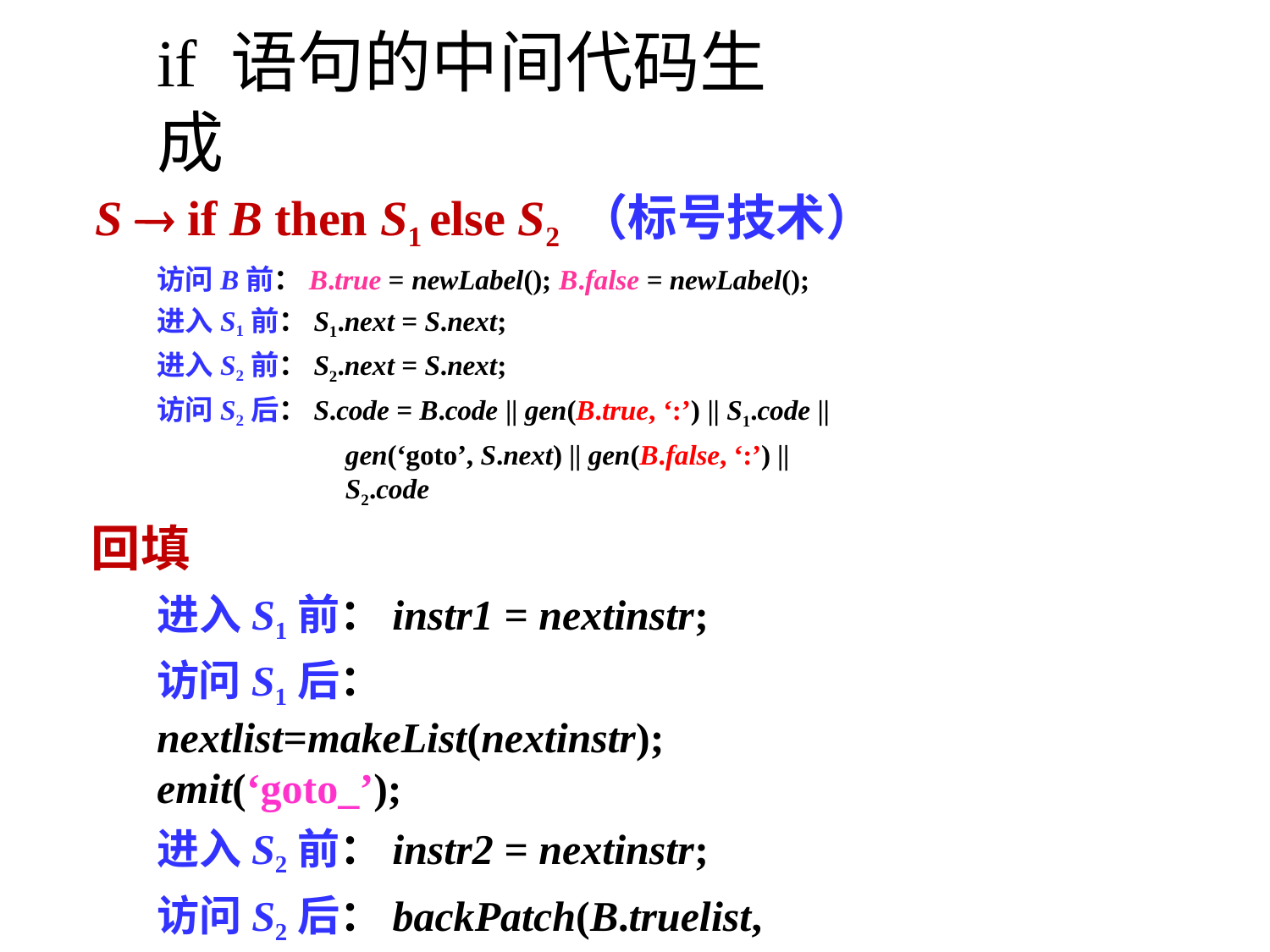

# if 语句的中间代码生成
S → if B then S1 else S2 （标号技术）
访问B前：B.true = newLabel(); B.false = newLabel();
进入S1前：S1.next = S.next;
进入S2前：S2.next = S.next;
访问S2后：S.code = B.code || gen(B.true, ‘:’) || S1.code ||
gen(‘goto’, S.next) || gen(B.false, ‘:’) || S2.code
回填
进入S1前：instr1 = nextinstr;
访问S1后：nextlist=makeList(nextinstr); emit(‘goto_’);
进入S2前：instr2 = nextinstr;
访问S2后：backPatch(B.truelist, instr1);  backPatch(B.falselist, instr2);
S.nextlist = merge(merge(S1.nextlist, nextlist), S2.nextlist);
27